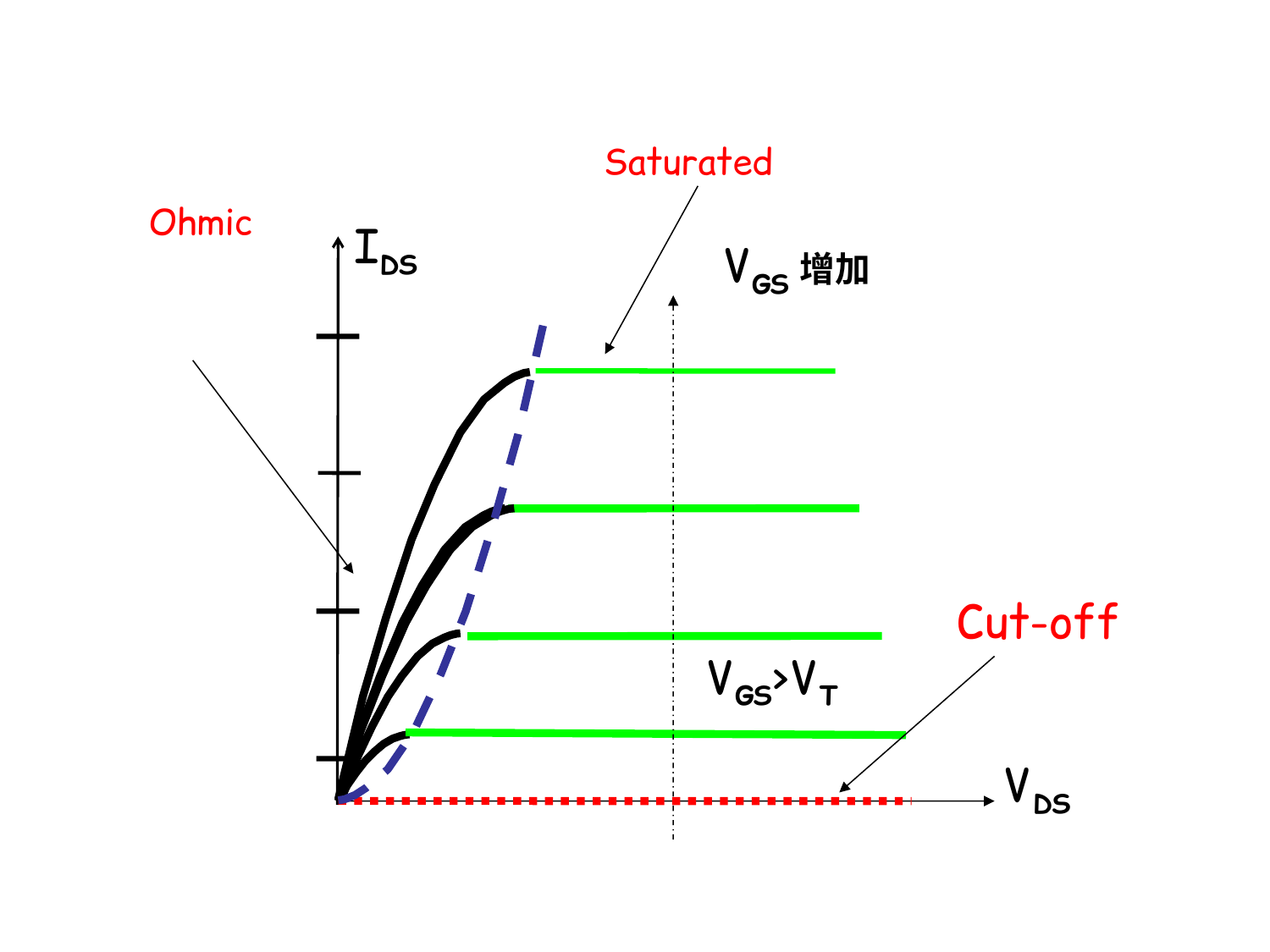

Saturated
Ohmic
IDS
VGS增加

Cut-off

VGS>VT

VDS

12